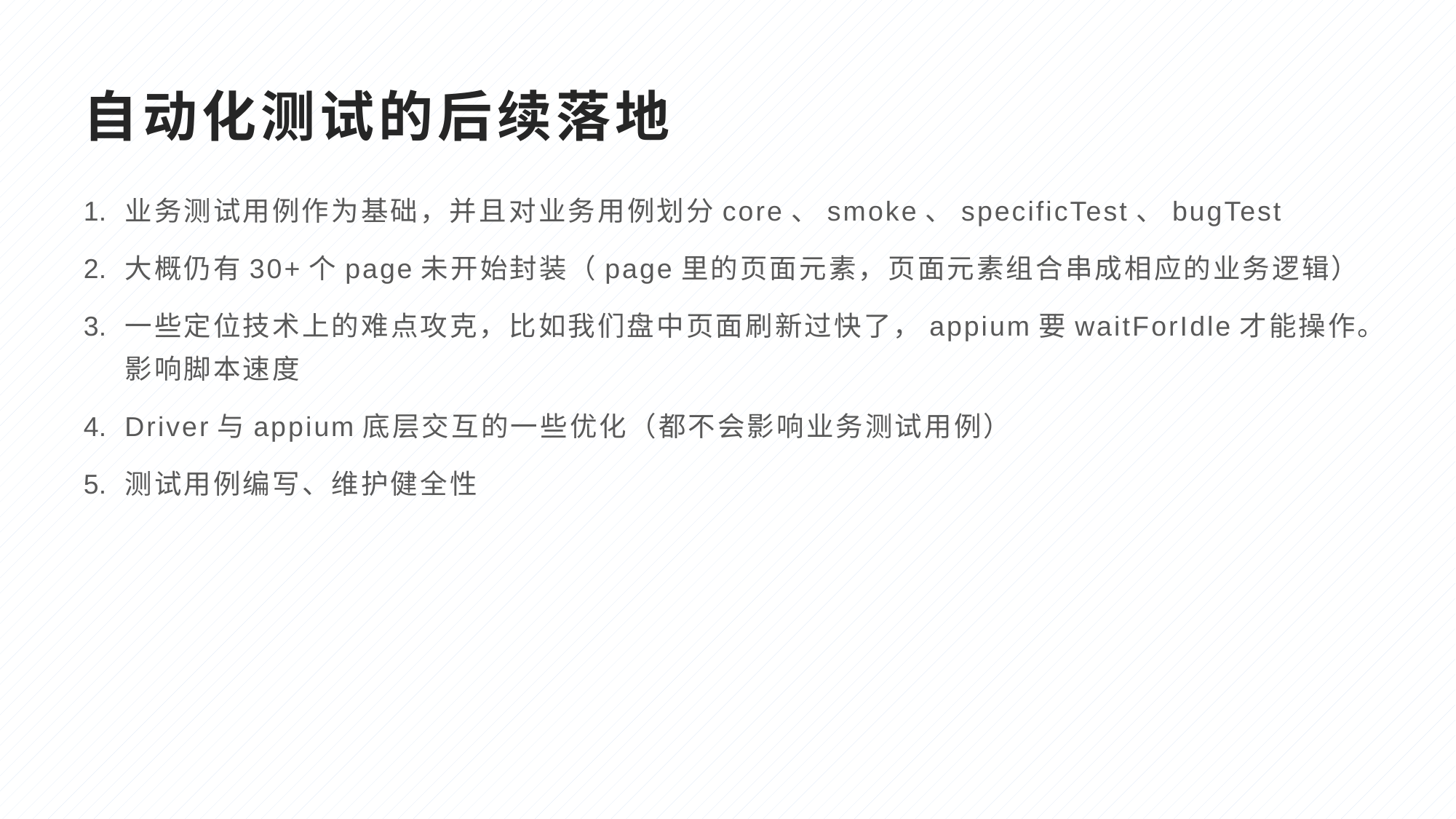

# 自动化测试的后续落地
业务测试用例作为基础，并且对业务用例划分core、smoke、specificTest、bugTest
大概仍有30+个page未开始封装（page里的页面元素，页面元素组合串成相应的业务逻辑）
一些定位技术上的难点攻克，比如我们盘中页面刷新过快了，appium要waitForIdle才能操作。影响脚本速度
Driver与appium底层交互的一些优化（都不会影响业务测试用例）
测试用例编写、维护健全性